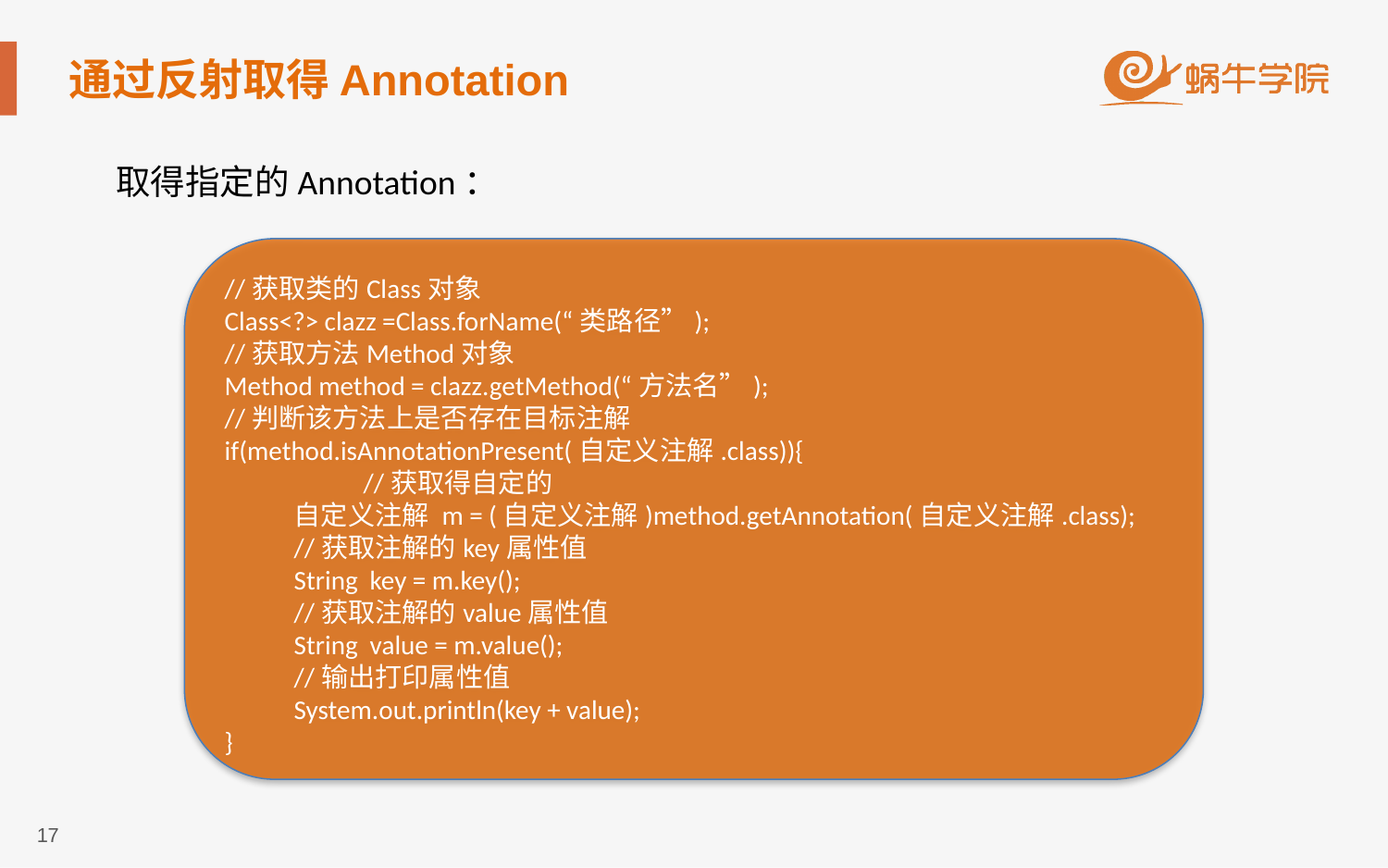

# 通过反射取得Annotation
取得指定的Annotation：
//获取类的Class对象
Class<?> clazz =Class.forName(“类路径”);
//获取方法Method对象
Method method = clazz.getMethod(“方法名”);
//判断该方法上是否存在目标注解
if(method.isAnnotationPresent(自定义注解.class)){
	//获取得自定的
自定义注解 m = (自定义注解)method.getAnnotation(自定义注解.class);
//获取注解的key属性值
String  key = m.key();
//获取注解的value属性值
String  value = m.value();
//输出打印属性值
System.out.println(key + value);
}